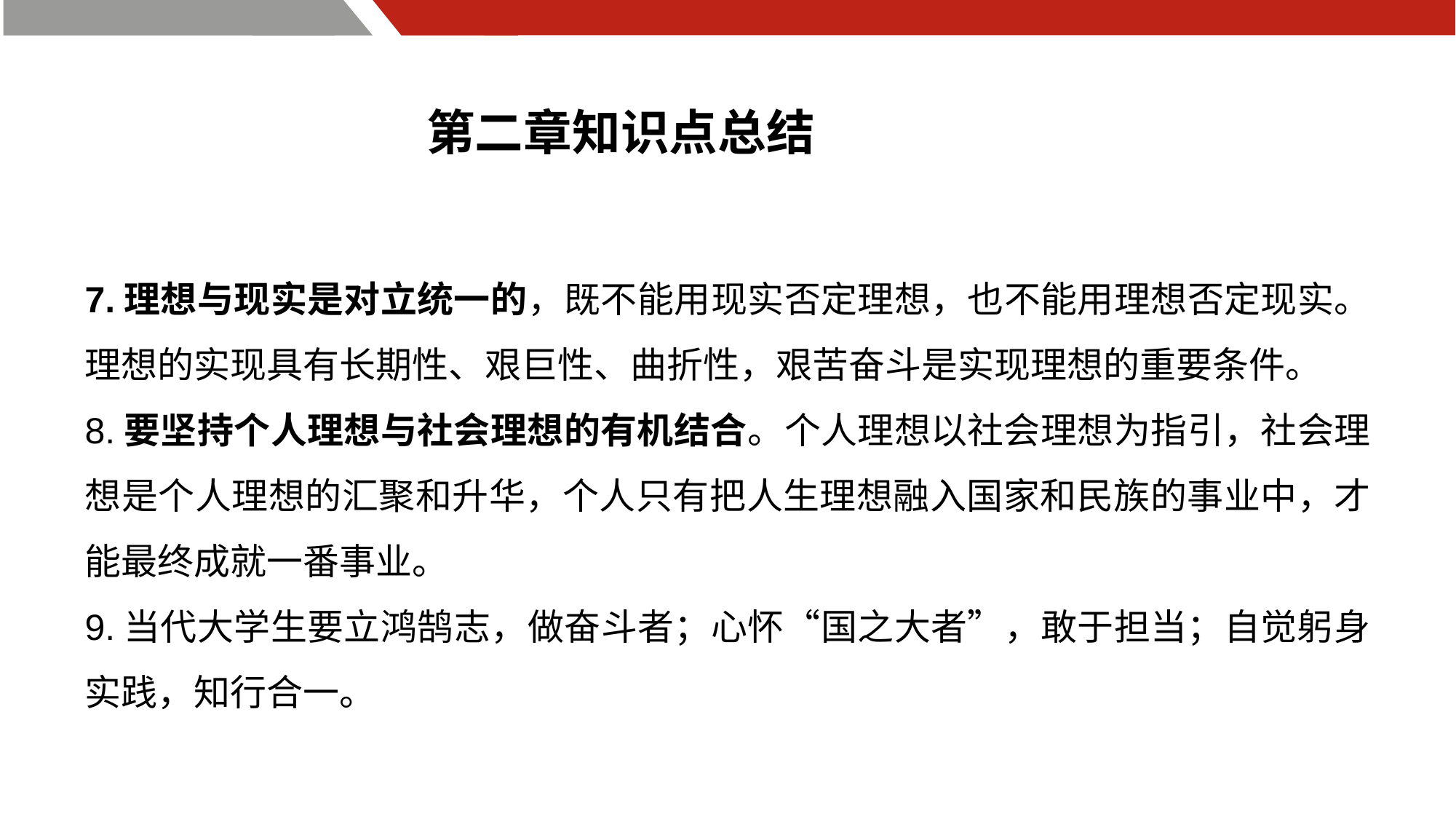

第二章知识点总结

7.理想与现实是对立统一的，既不能用现实否定理想，也不能用理想否定现实。理想的实现具有长期性、艰巨性、曲折性，艰苦奋斗是实现理想的重要条件。
8.要坚持个人理想与社会理想的有机结合。个人理想以社会理想为指引，社会理想是个人理想的汇聚和升华，个人只有把人生理想融入国家和民族的事业中，才能最终成就一番事业。
9.当代大学生要立鸿鹄志，做奋斗者；心怀“国之大者”，敢于担当；自觉躬身实践，知行合一。